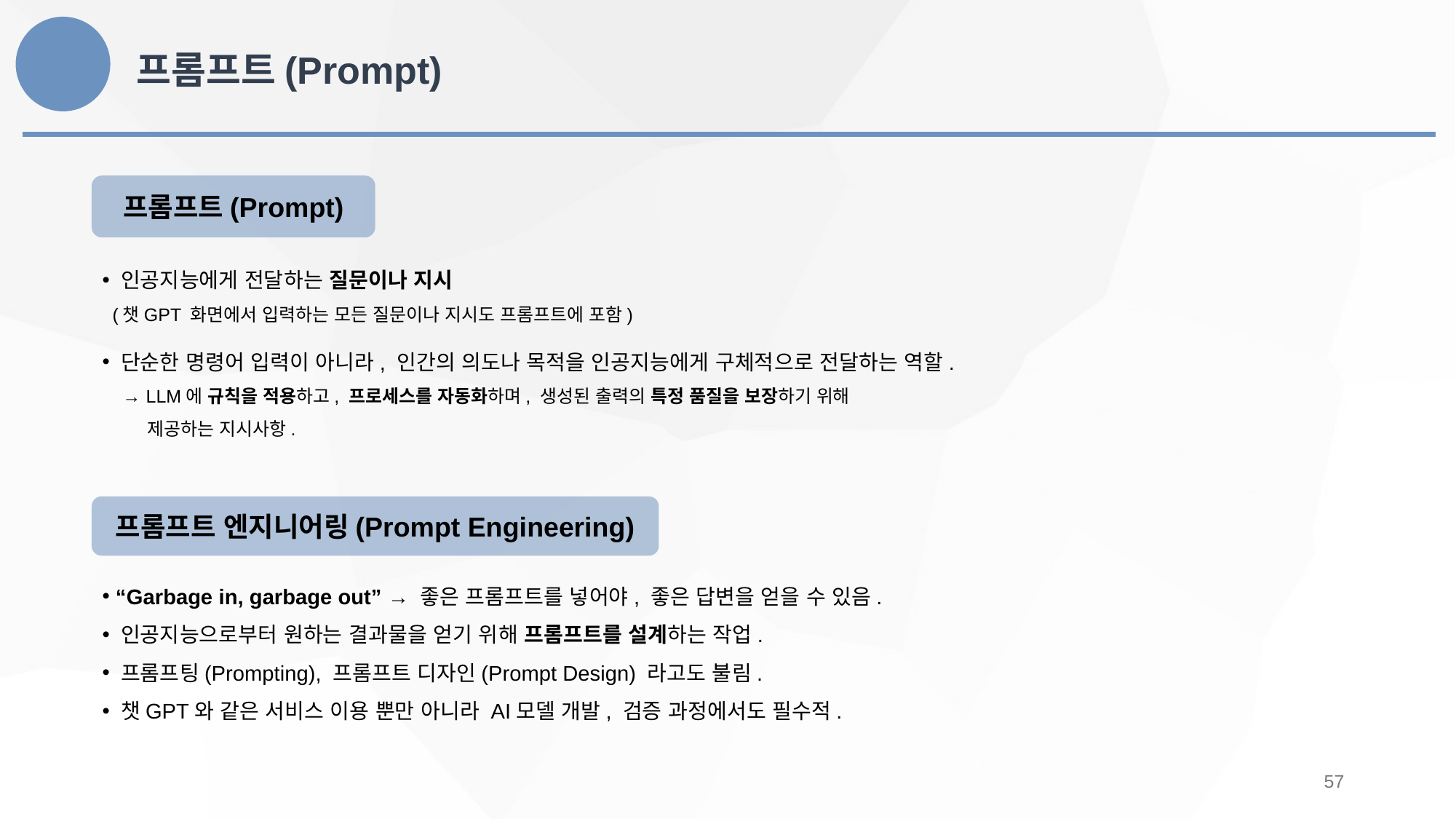

프롬프트(Prompt)
프롬프트(Prompt)
 인공지능에게 전달하는 질문이나 지시
  (챗GPT 화면에서 입력하는 모든 질문이나 지시도 프롬프트에 포함)

 단순한 명령어 입력이 아니라, 인간의 의도나 목적을 인공지능에게 구체적으로 전달하는 역할.
    → LLM에 규칙을 적용하고, 프로세스를 자동화하며, 생성된 출력의 특정 품질을 보장하기 위해
        제공하는 지시사항.

프롬프트 엔지니어링(Prompt Engineering)
 “Garbage in, garbage out” → 좋은 프롬프트를 넣어야, 좋은 답변을 얻을 수 있음.
 인공지능으로부터 원하는 결과물을 얻기 위해 프롬프트를 설계하는 작업.
 프롬프팅(Prompting), 프롬프트 디자인(Prompt Design) 라고도 불림.
 챗GPT와 같은 서비스 이용 뿐만 아니라 AI모델 개발, 검증 과정에서도 필수적.
57